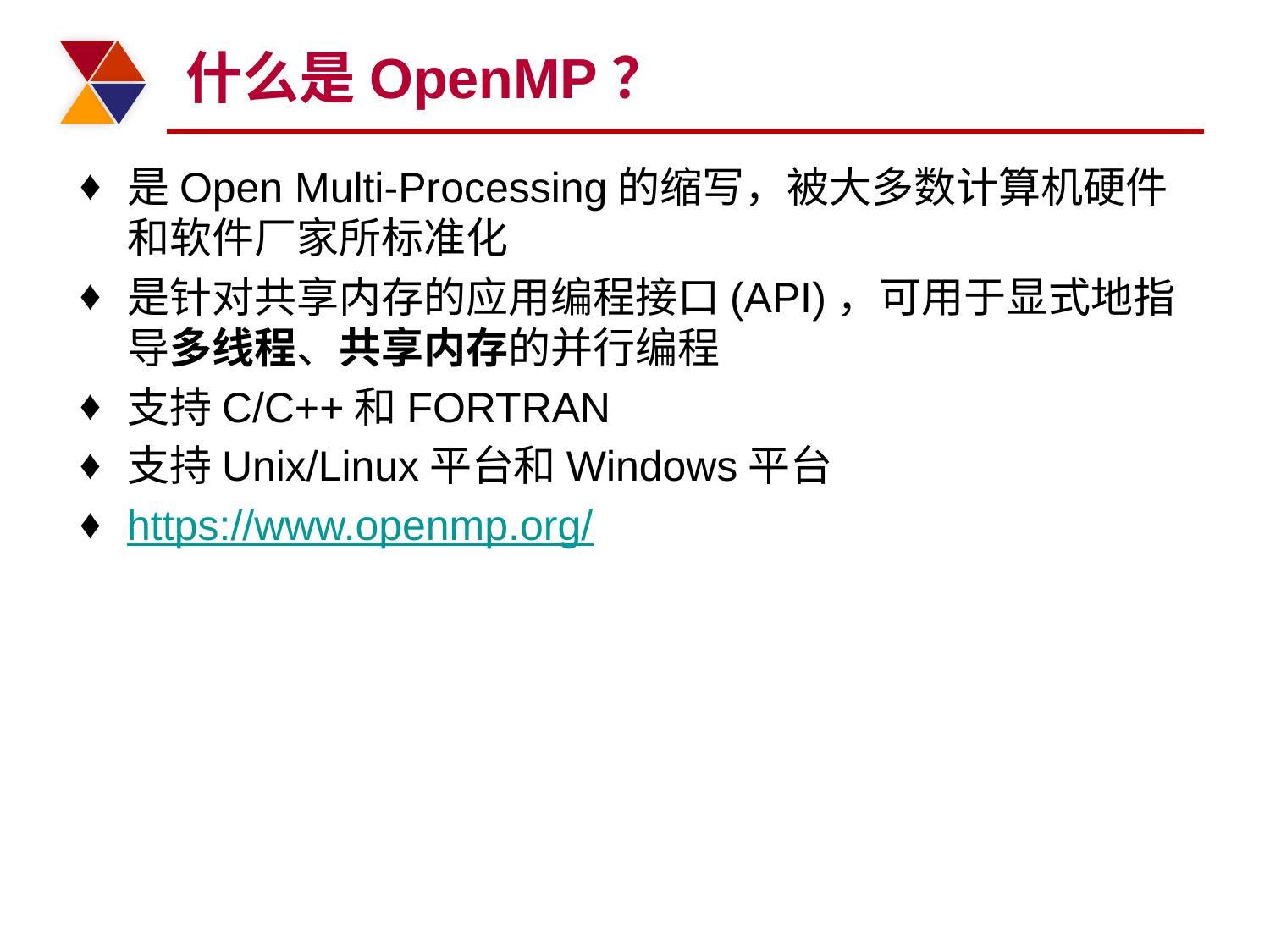

# 什么是OpenMP？
是Open Multi-Processing的缩写，被大多数计算机硬件和软件厂家所标准化
是针对共享内存的应用编程接口(API)，可用于显式地指导多线程、共享内存的并行编程
支持C/C++和FORTRAN
支持Unix/Linux平台和Windows平台
https://www.openmp.org/